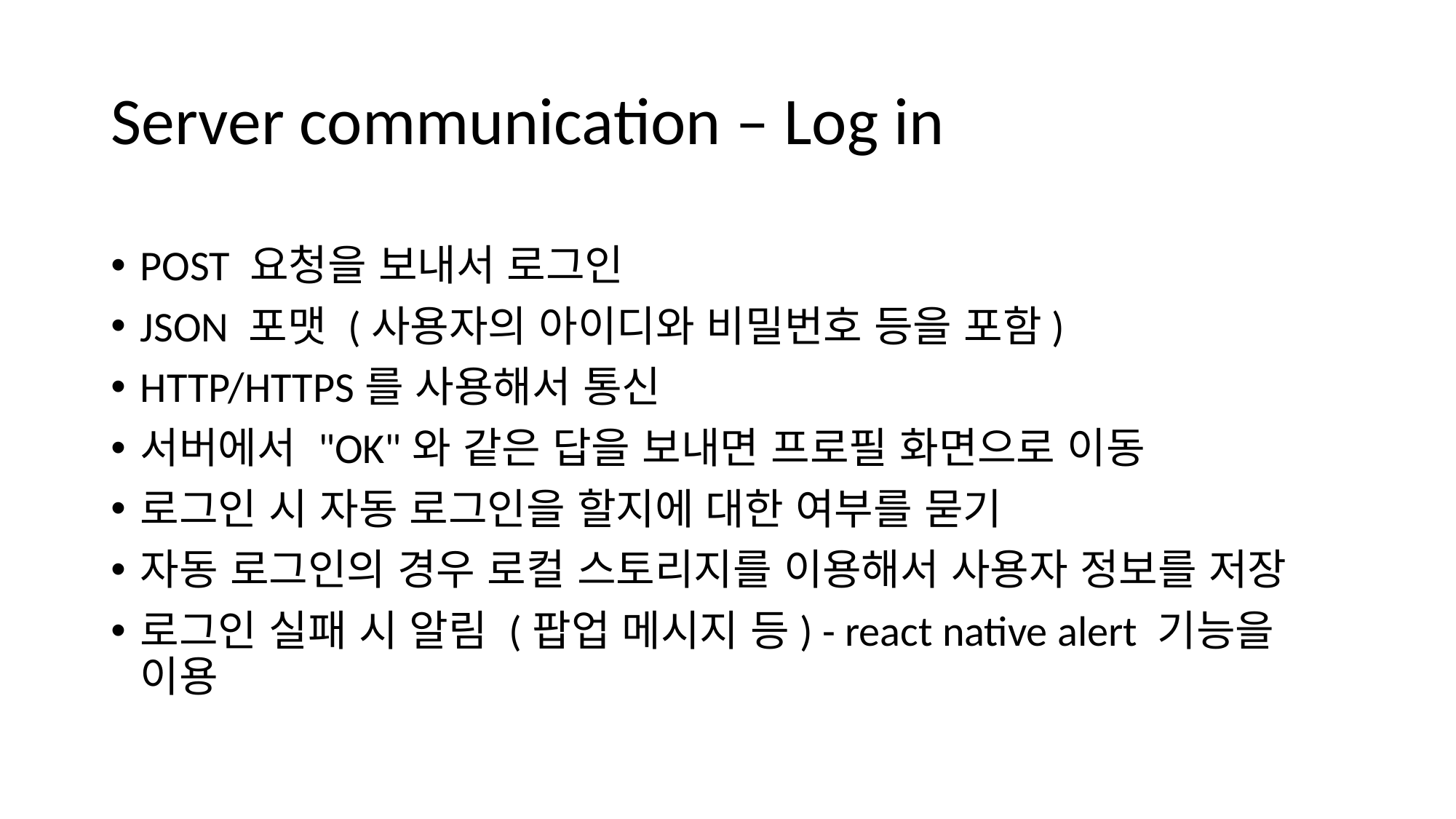

# Server communication – Log in
POST 요청을 보내서 로그인
JSON 포맷 (사용자의 아이디와 비밀번호 등을 포함)
HTTP/HTTPS를 사용해서 통신
서버에서 "OK"와 같은 답을 보내면 프로필 화면으로 이동
로그인 시 자동 로그인을 할지에 대한 여부를 묻기
자동 로그인의 경우 로컬 스토리지를 이용해서 사용자 정보를 저장
로그인 실패 시 알림 (팝업 메시지 등) - react native alert 기능을 이용